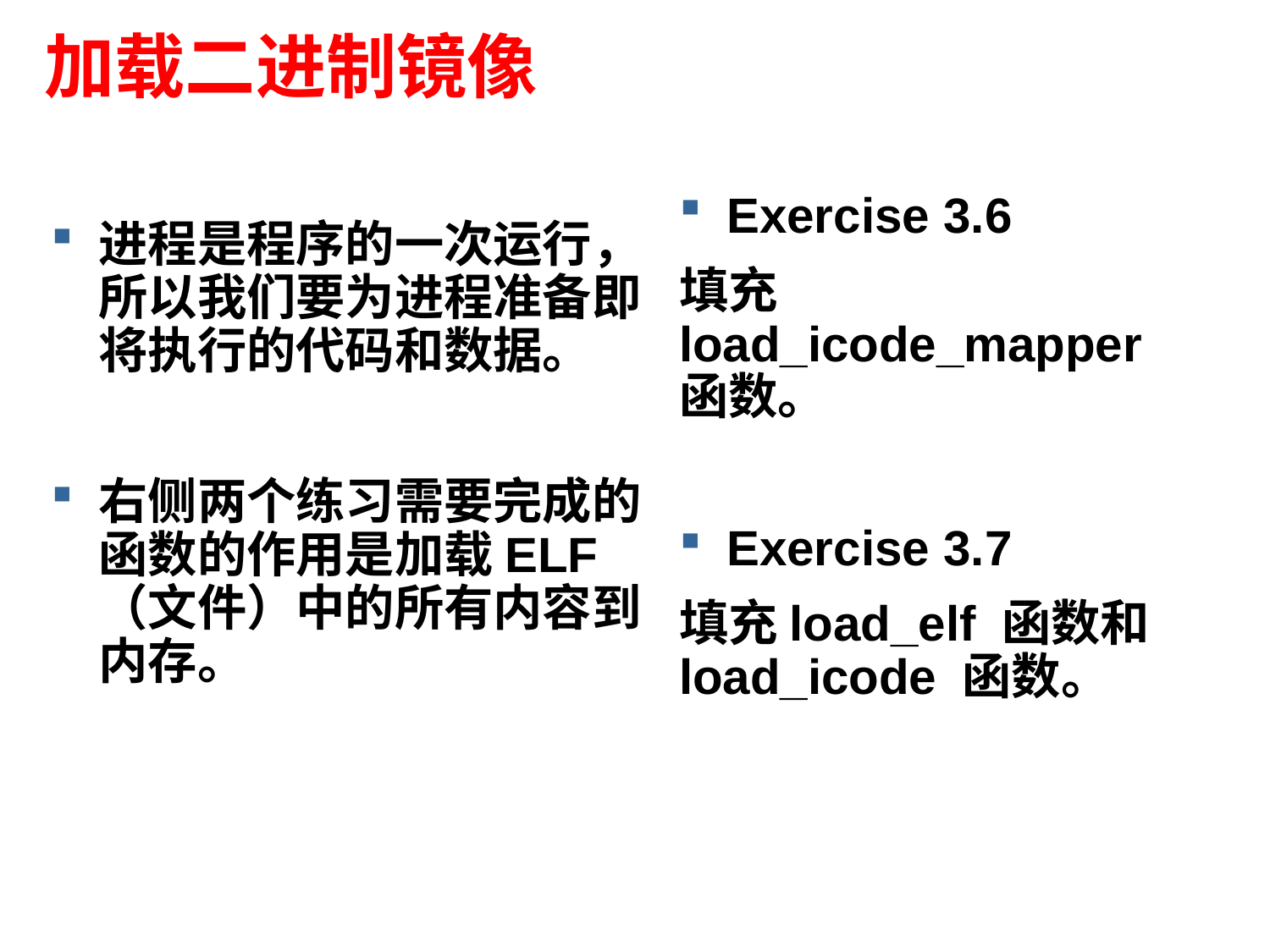

# 加载二进制镜像

Exercise 3.6
填充load_icode_mapper 函数。

Exercise 3.7
填充load_elf 函数和load_icode 函数。

进程是程序的一次运行，所以我们要为进程准备即将执行的代码和数据。

右侧两个练习需要完成的函数的作用是加载ELF （文件）中的所有内容到内存。